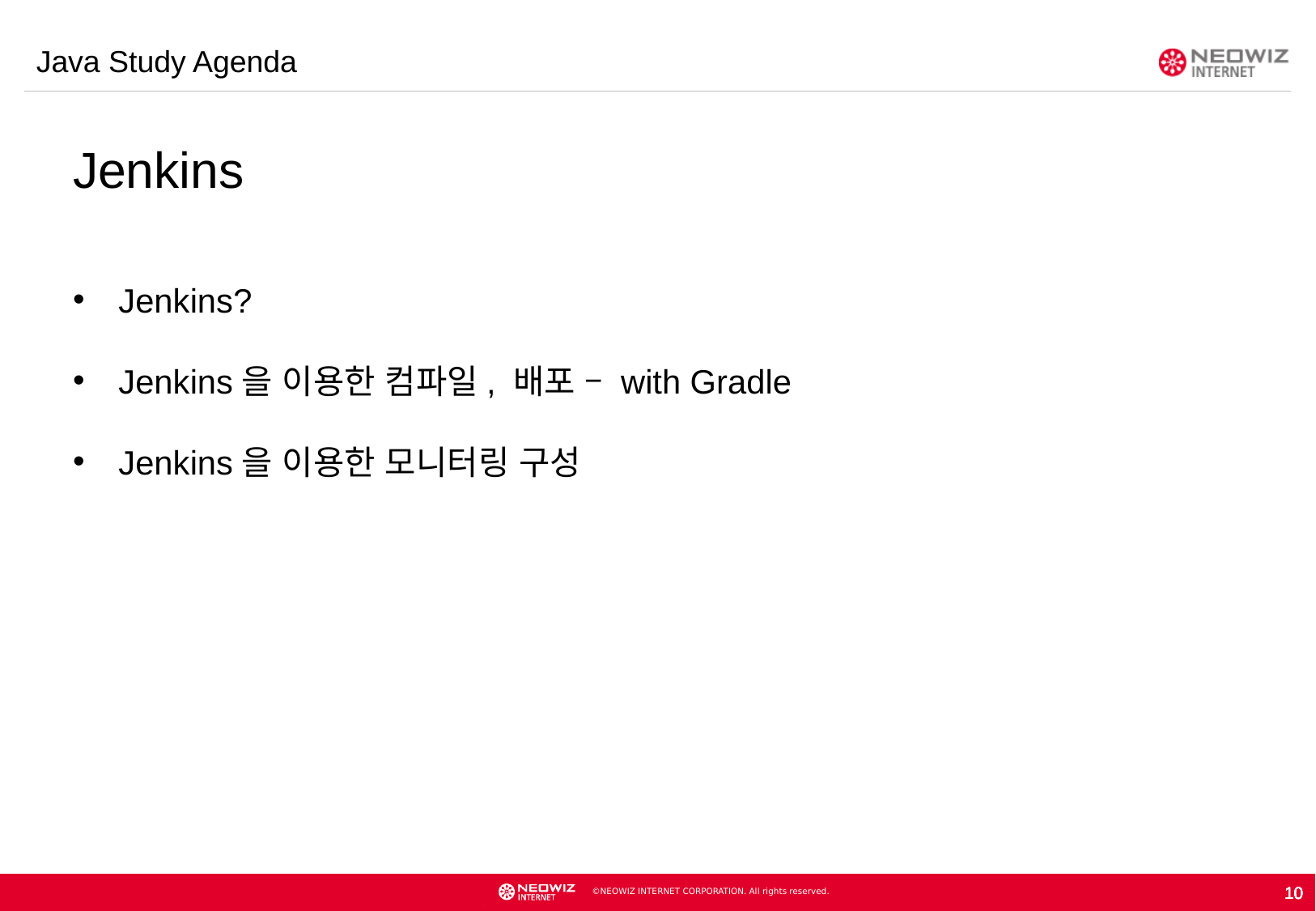

Java Study Agenda

Jenkins

Jenkins?

Jenkins을 이용한 컴파일, 배포 – with Gradle

Jenkins을 이용한 모니터링 구성
10
10
10
10
10
10